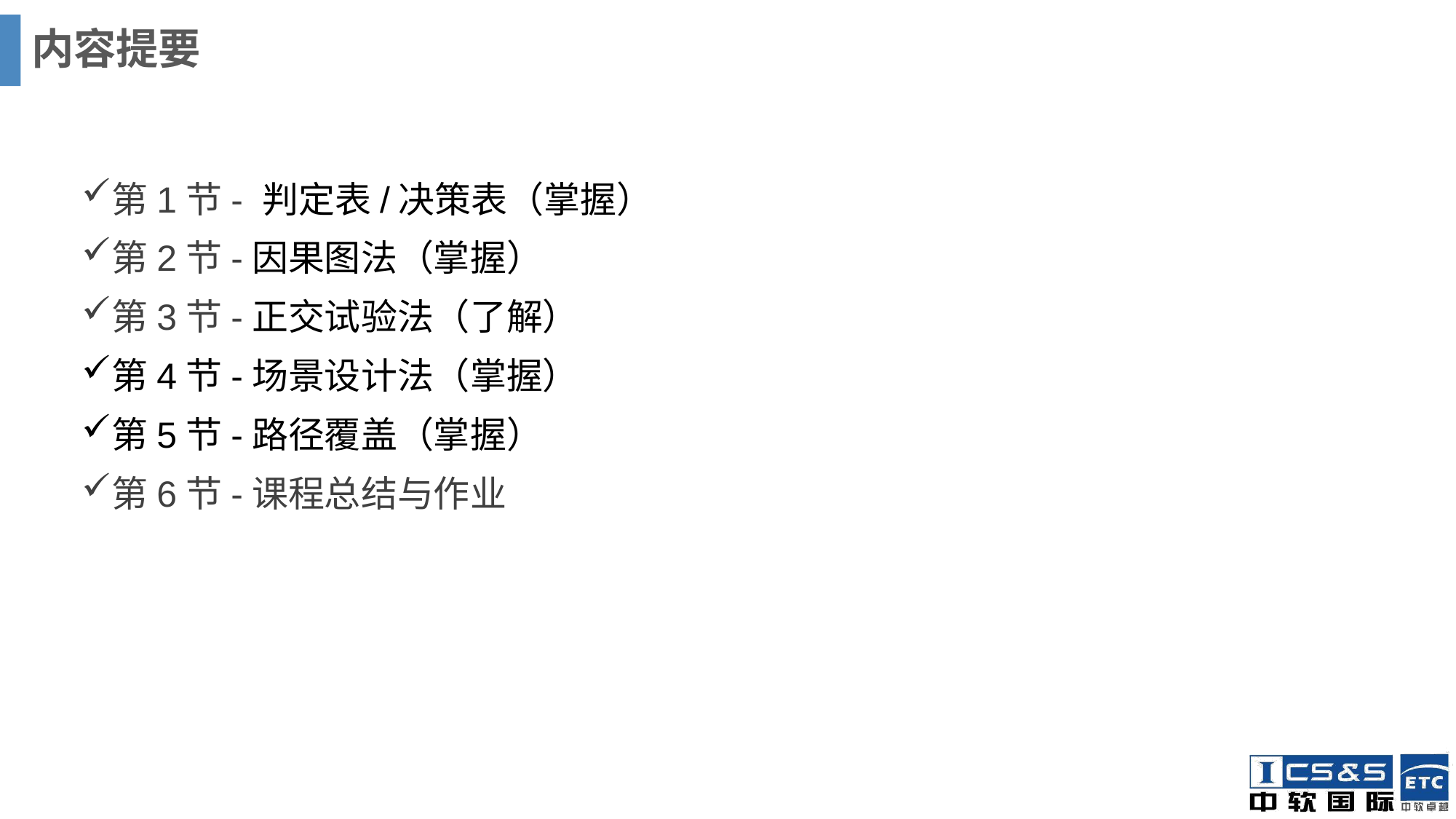

# 内容提要
第1节- 判定表/决策表（掌握）
第2节-因果图法（掌握）
第3节-正交试验法（了解）
第4节-场景设计法（掌握）
第5节-路径覆盖（掌握）
第6节-课程总结与作业